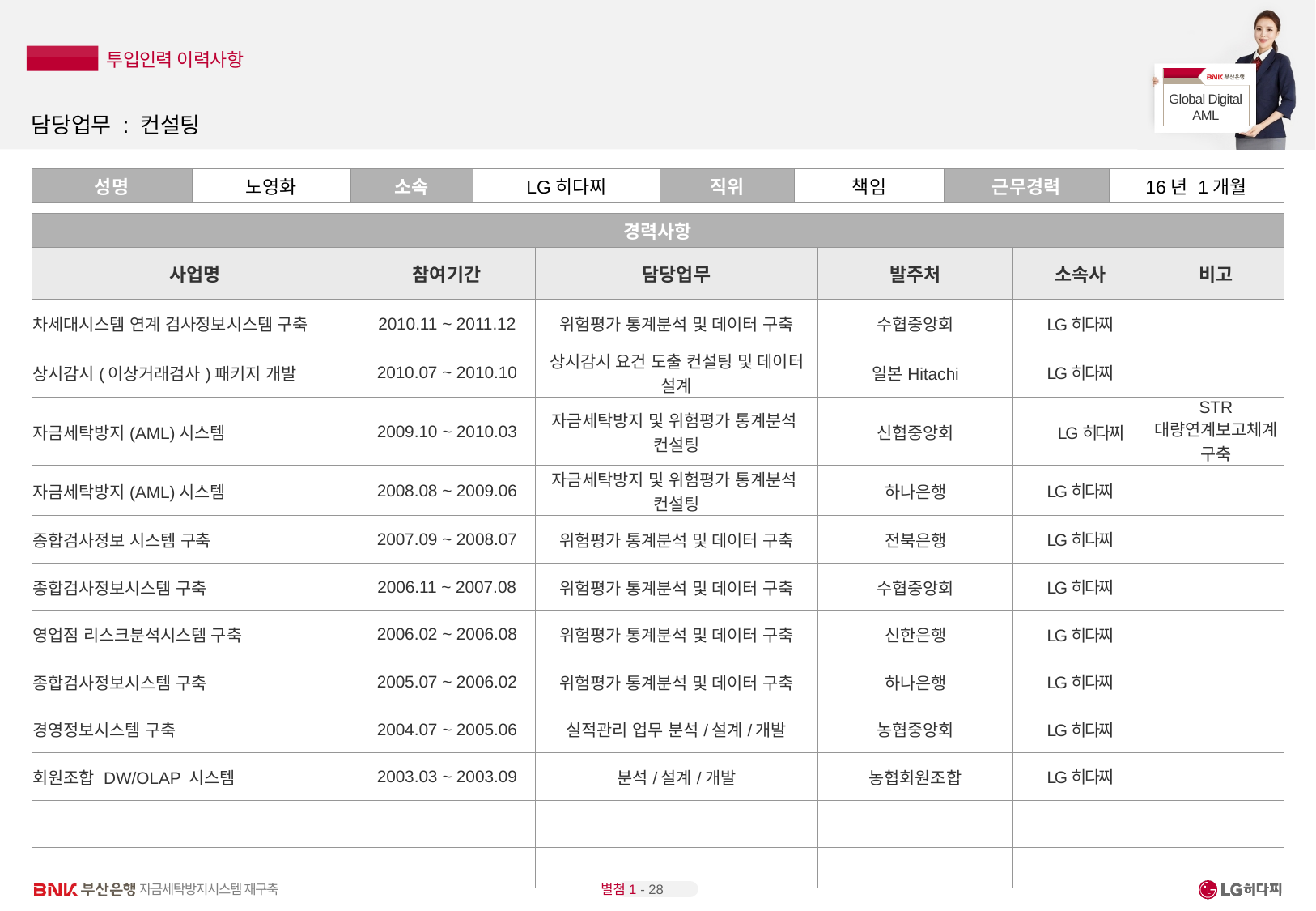

# 담당업무 : 컨설팅
| 성명 | 노영화 | 소속 | LG히다찌 | 직위 | 책임 | 근무경력 | 16년 1개월 |
| --- | --- | --- | --- | --- | --- | --- | --- |
| 경력사항 |  |  |  |  |  |
| --- | --- | --- | --- | --- | --- |
| 사업명 | 참여기간 | 담당업무 | 발주처 | 소속사 | 비고 |
| 차세대시스템 연계 검사정보시스템 구축 | 2010.11 ~ 2011.12 | 위험평가 통계분석 및 데이터 구축 | 수협중앙회 | LG히다찌 |  |
| 상시감시(이상거래검사)패키지 개발 | 2010.07 ~ 2010.10 | 상시감시 요건 도출 컨설팅 및 데이터 설계 | 일본Hitachi | LG히다찌 |  |
| 자금세탁방지(AML)시스템 | 2009.10 ~ 2010.03 | 자금세탁방지 및 위험평가 통계분석 컨설팅 | 신협중앙회 | LG히다찌 | STR 대량연계보고체계 구축 |
| 자금세탁방지(AML)시스템 | 2008.08 ~ 2009.06 | 자금세탁방지 및 위험평가 통계분석 컨설팅 | 하나은행 | LG히다찌 |  |
| 종합검사정보 시스템 구축 | 2007.09 ~ 2008.07 | 위험평가 통계분석 및 데이터 구축 | 전북은행 | LG히다찌 |  |
| 종합검사정보시스템 구축 | 2006.11 ~ 2007.08 | 위험평가 통계분석 및 데이터 구축 | 수협중앙회 | LG히다찌 |  |
| 영업점 리스크분석시스템 구축 | 2006.02 ~ 2006.08 | 위험평가 통계분석 및 데이터 구축 | 신한은행 | LG히다찌 |  |
| 종합검사정보시스템 구축 | 2005.07 ~ 2006.02 | 위험평가 통계분석 및 데이터 구축 | 하나은행 | LG히다찌 |  |
| 경영정보시스템 구축 | 2004.07 ~ 2005.06 | 실적관리 업무 분석/설계/개발 | 농협중앙회 | LG히다찌 |  |
| 회원조합 DW/OLAP 시스템 | 2003.03 ~ 2003.09 | 분석/설계/개발 | 농협회원조합 | LG히다찌 |  |
|  |  |  |  |  |  |
|  |  |  |  |  |  |
별첨1 - 28